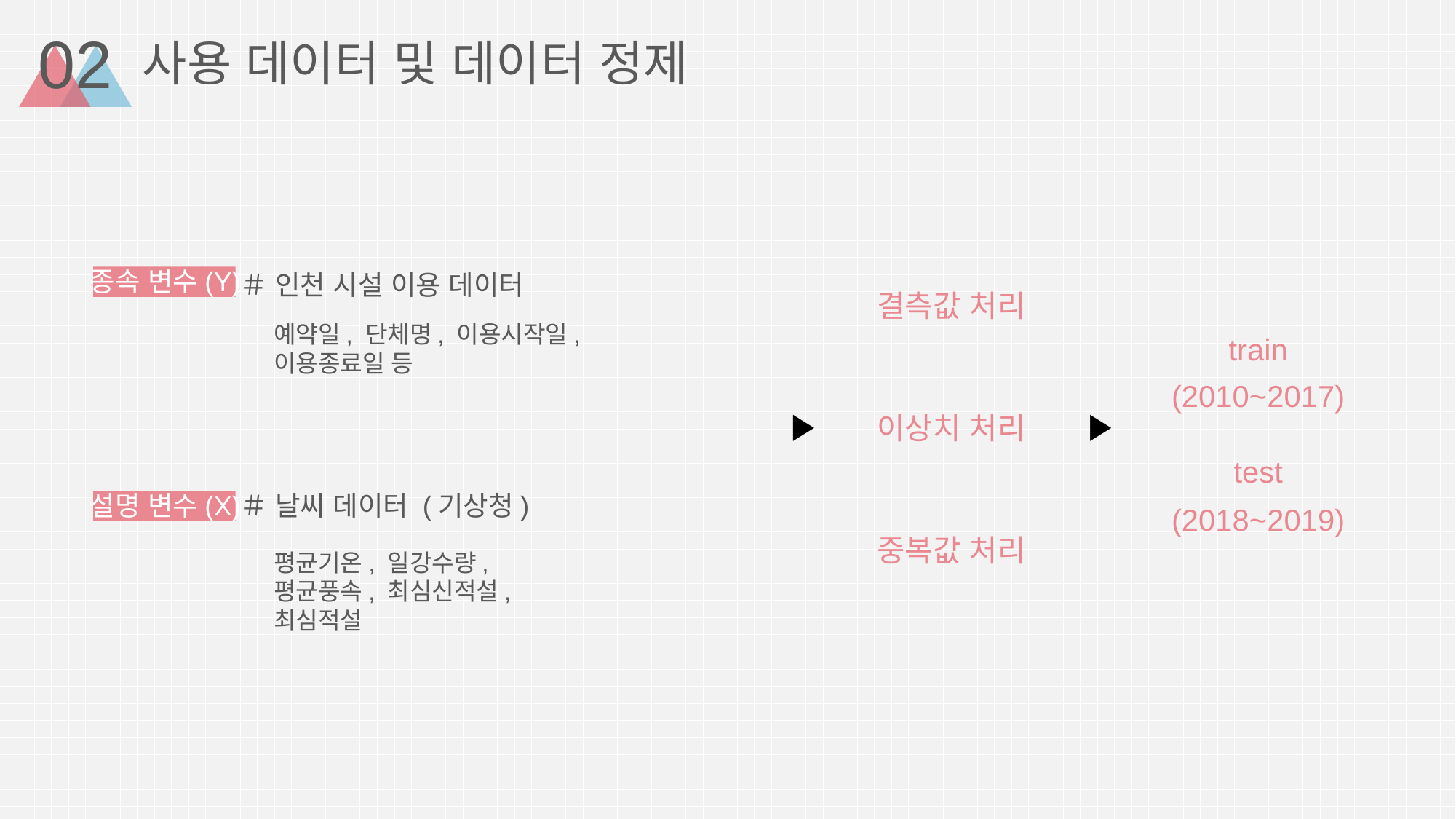

02
사용 데이터 및 데이터 정제

종속 변수(Y)

＃ 인천 시설 이용 데이터
예약일, 단체명, 이용시작일, 이용종료일 등
결측값 처리
train
(2010~2017)
▶
▶
이상치 처리
test
설명 변수(X)

＃ 날씨 데이터 (기상청)
(2018~2019)
중복값 처리
평균기온, 일강수량, 평균풍속, 최심신적설, 최심적설